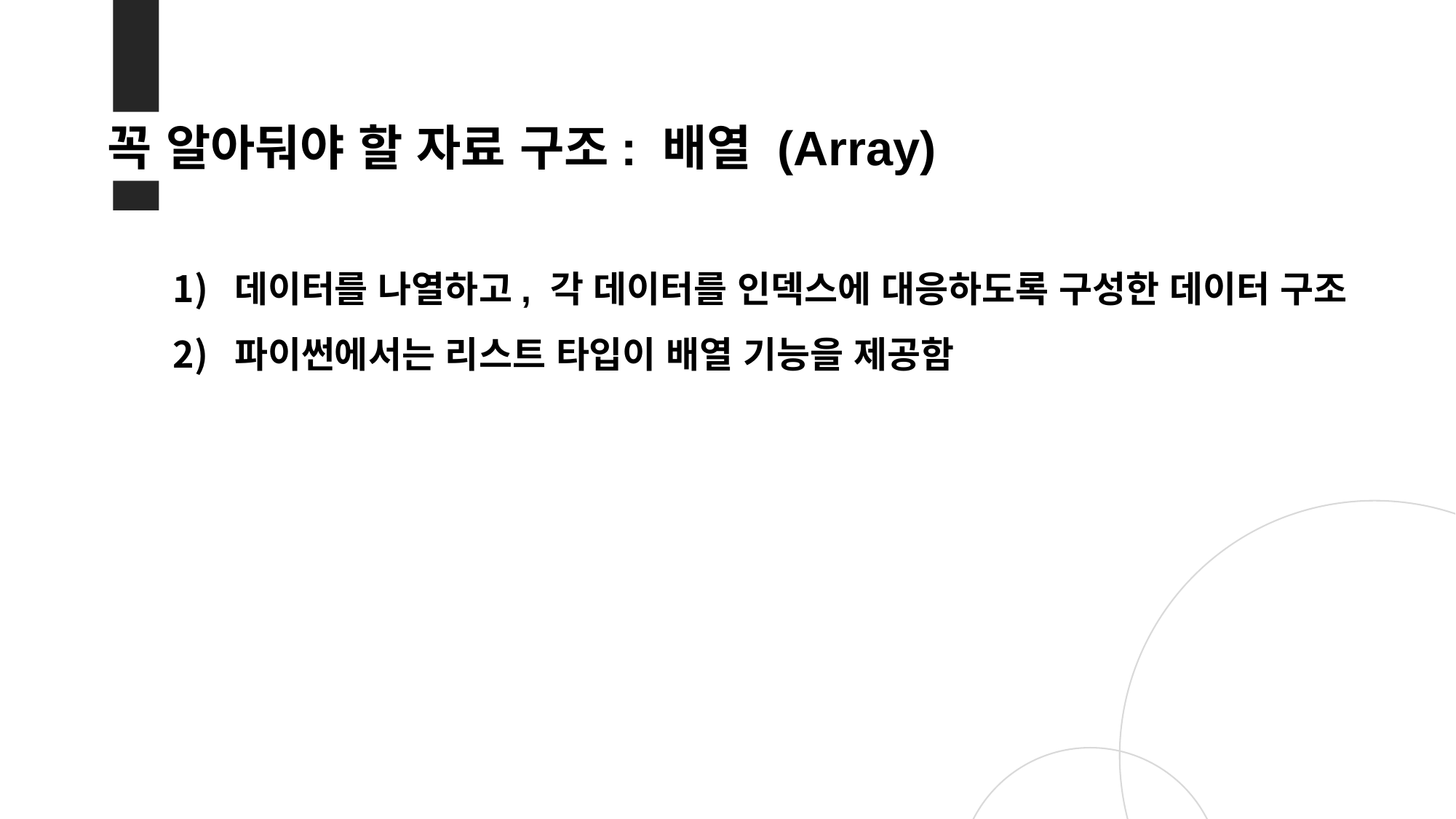

꼭 알아둬야 할 자료 구조: 배열 (Array)
데이터를 나열하고, 각 데이터를 인덱스에 대응하도록 구성한 데이터 구조
파이썬에서는 리스트 타입이 배열 기능을 제공함